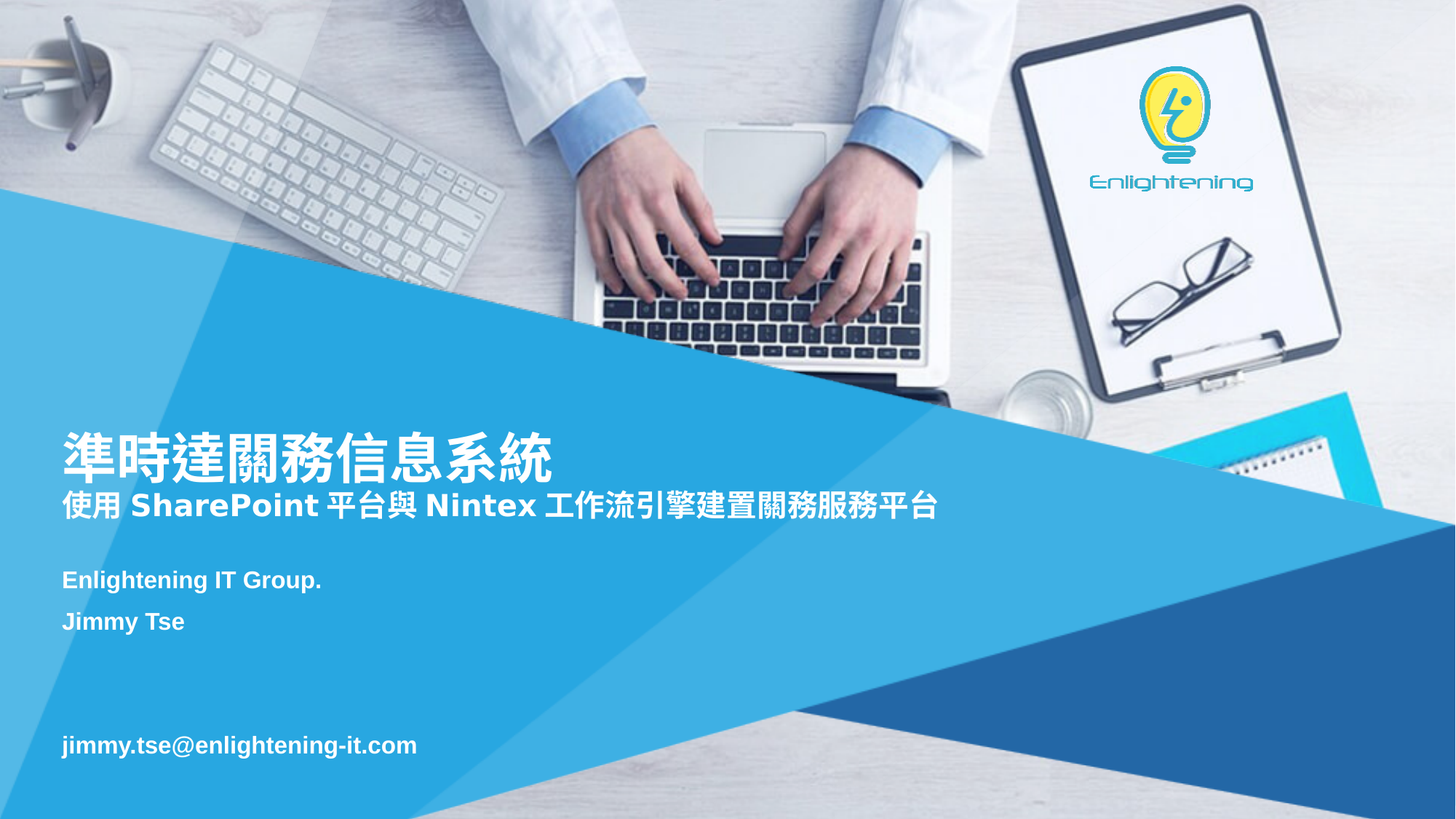

準時達關務信息系統
使用SharePoint平台與Nintex工作流引擎建置關務服務平台
Enlightening IT Group.
Jimmy Tse

jimmy.tse@enlightening-it.com